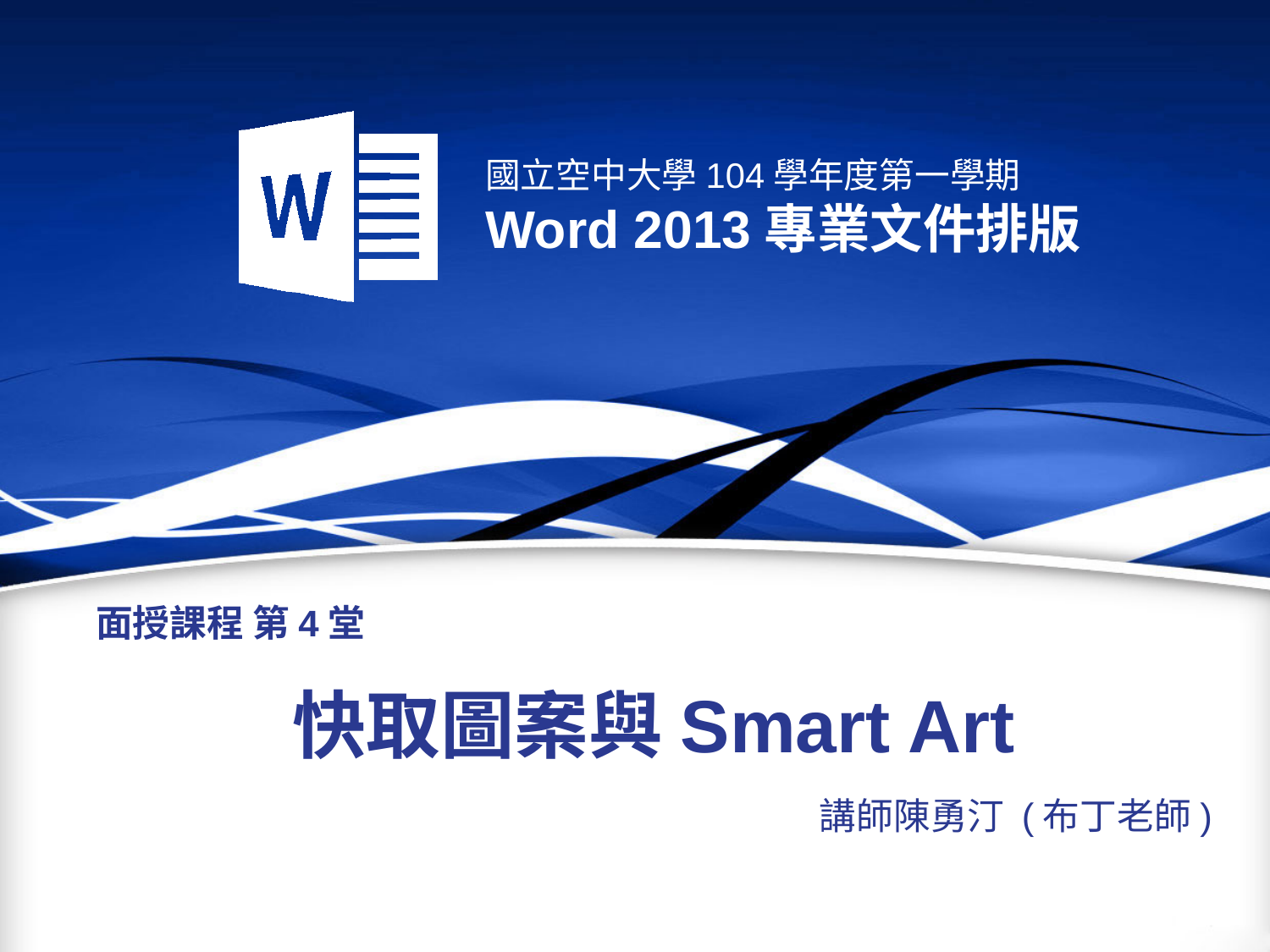

面授課程 第4堂
# 快取圖案與Smart Art
講師陳勇汀 (布丁老師)